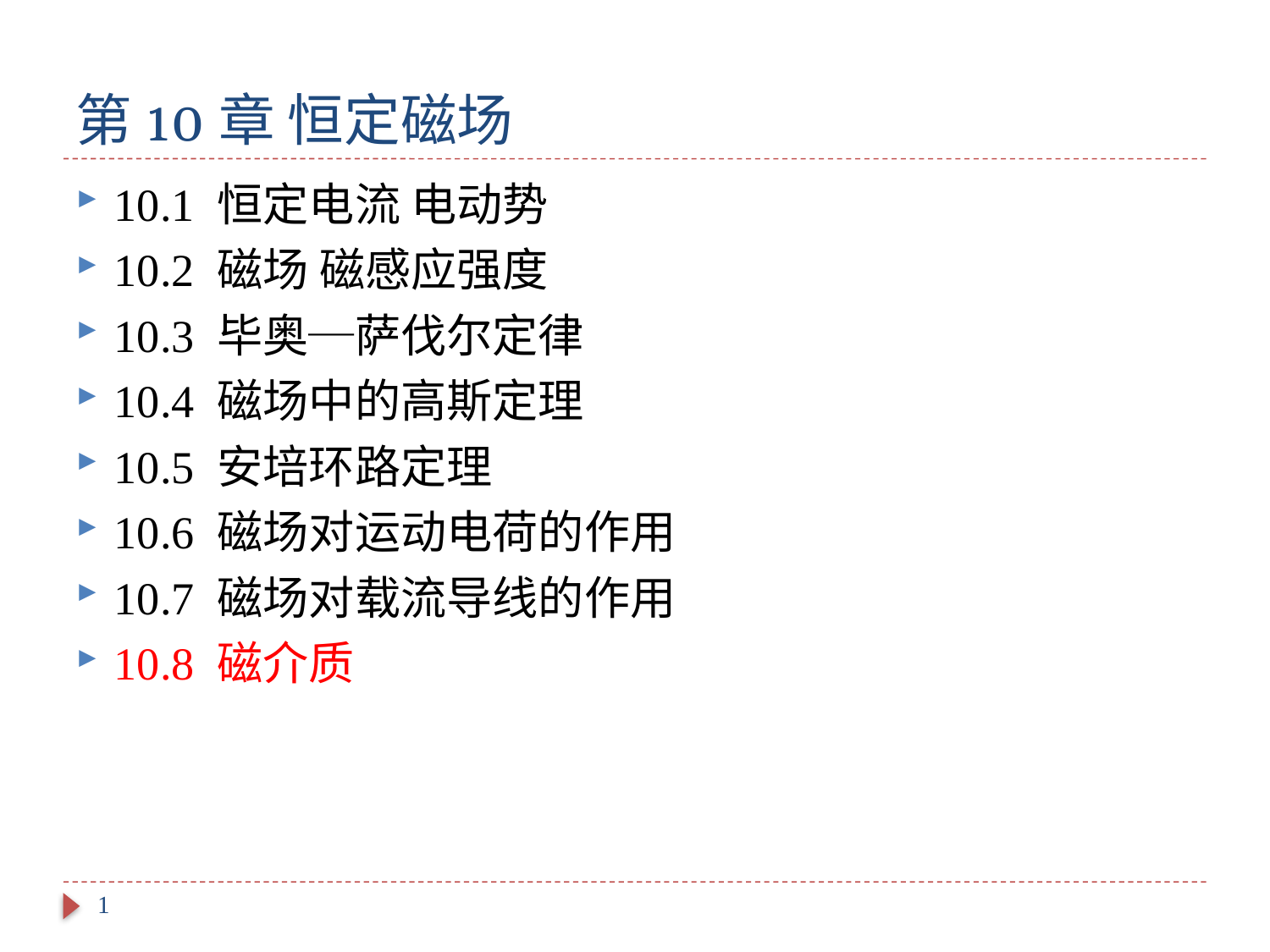

# 第10章 恒定磁场
10.1 恒定电流 电动势
10.2 磁场 磁感应强度
10.3 毕奥─萨伐尔定律
10.4 磁场中的高斯定理
10.5 安培环路定理
10.6 磁场对运动电荷的作用
10.7 磁场对载流导线的作用
10.8 磁介质
1